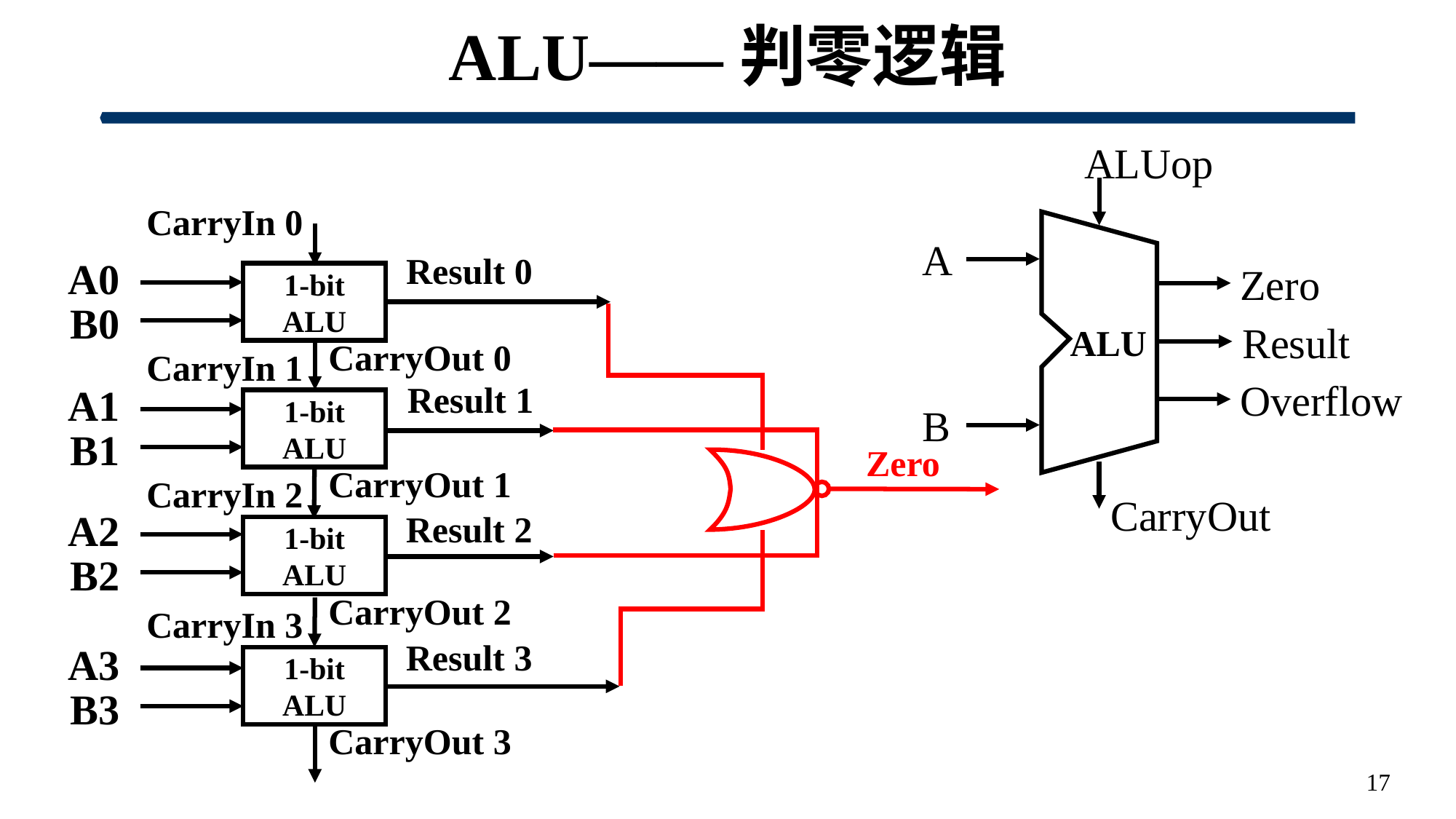

# ALU——判零逻辑
ALUop
A
  ALU
Result
B
Zero
Overflow
CarryOut
CarryIn 0
Result 0
A0
1-bit
ALU
B0
CarryOut 0
CarryIn 1
Result 1
A1
1-bit
ALU
B1
Zero

CarryOut 1
CarryIn 2
A2
Result 2
1-bit
ALU
B2
CarryOut 2
CarryIn 3
Result 3
A3
1-bit
ALU
B3
CarryOut 3
17